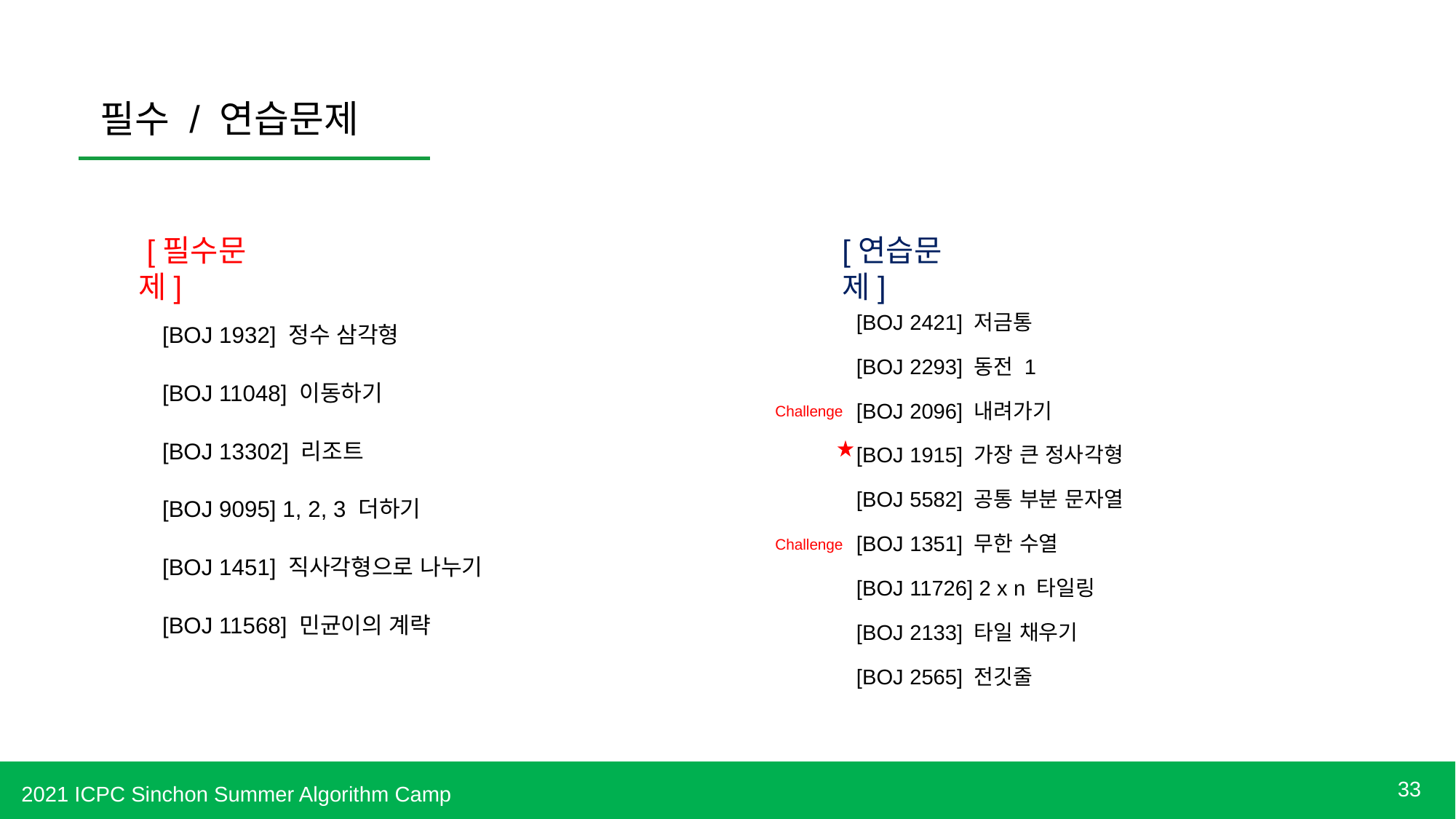

필수 / 연습문제
 [필수문제]
[연습문제]
[BOJ 2421] 저금통
[BOJ 1932] 정수 삼각형
[BOJ 2293] 동전 1
[BOJ 11048] 이동하기
[BOJ 2096] 내려가기
Challenge
[BOJ 13302] 리조트
[BOJ 1915] 가장 큰 정사각형

[BOJ 5582] 공통 부분 문자열
[BOJ 9095] 1, 2, 3 더하기
[BOJ 1351] 무한 수열
Challenge
[BOJ 1451] 직사각형으로 나누기
[BOJ 11726] 2 x n 타일링
[BOJ 11568] 민균이의 계략
[BOJ 2133] 타일 채우기
[BOJ 2565] 전깃줄

33
2021 ICPC Sinchon Summer Algorithm Camp